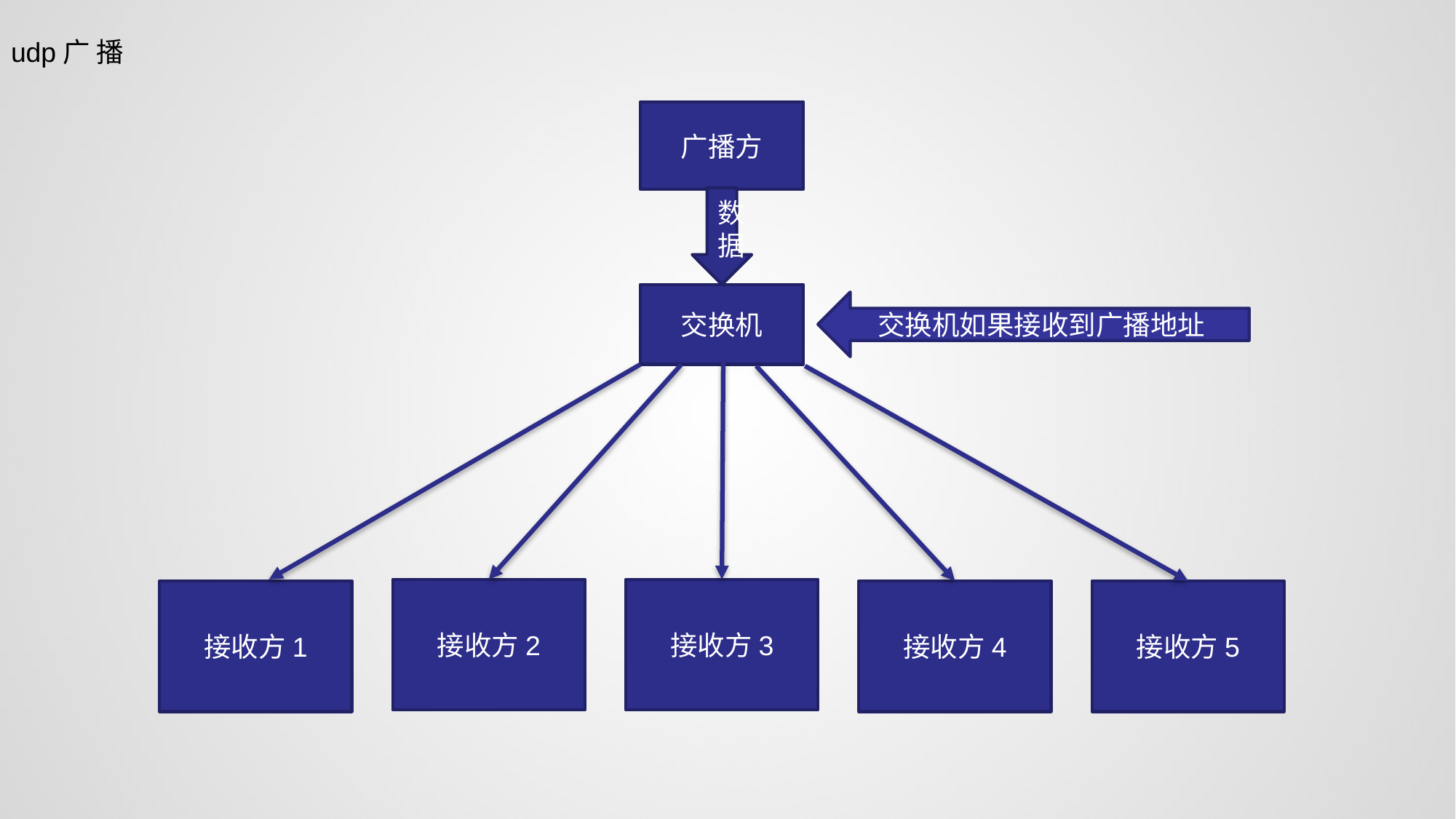

udp广 播
广播方
数据
交换机
交换机如果接收到广播地址
接收方2
接收方3
接收方1
接收方4
接收方5